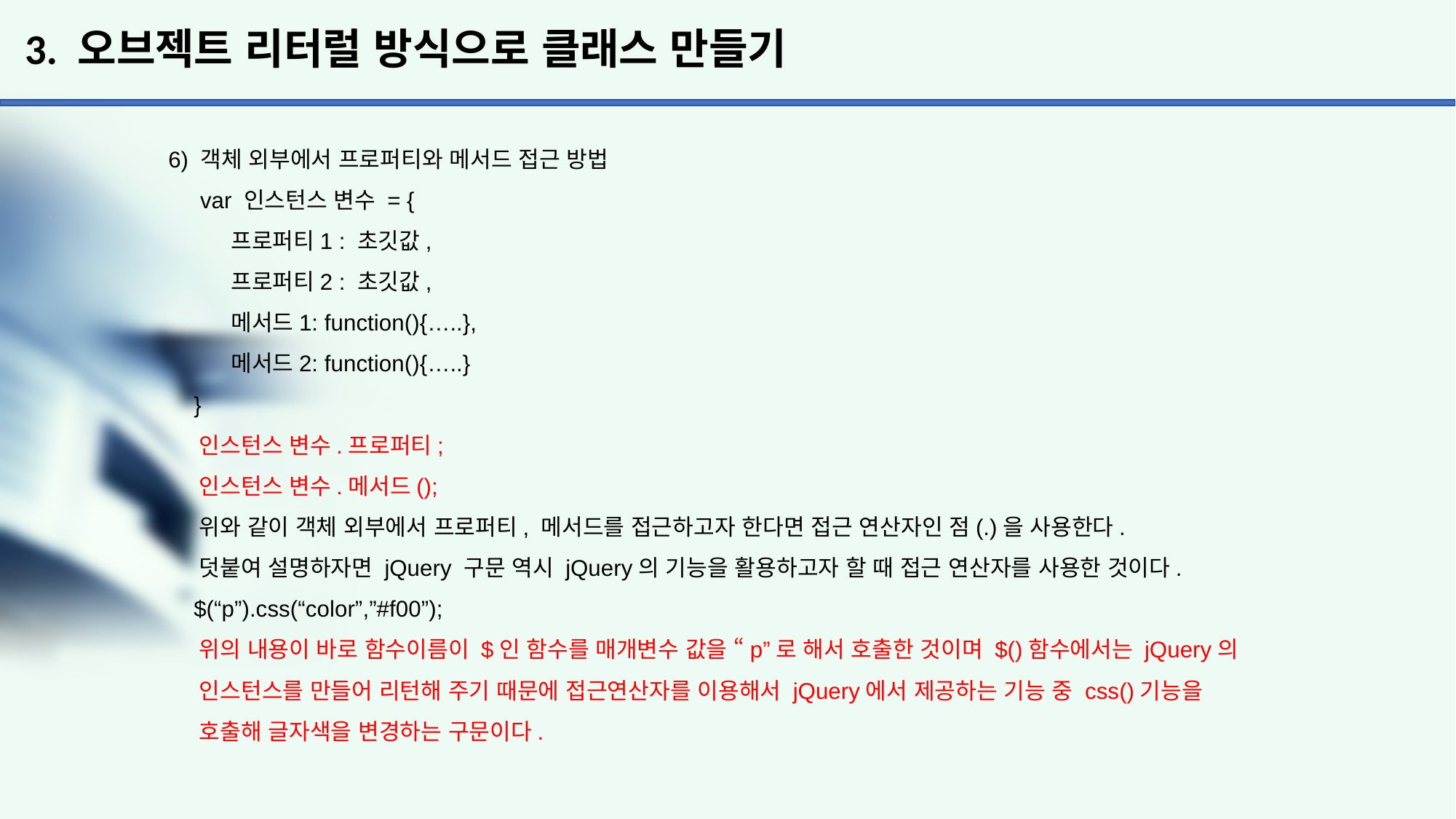

# 3. 오브젝트 리터럴 방식으로 클래스 만들기
      6) 객체 외부에서 프로퍼티와 메서드 접근 방법
           var 인스턴스 변수 = {
               프로퍼티1 : 초깃값,
               프로퍼티2 : 초깃값,
               메서드1: function(){…..},
               메서드2: function(){…..}
          }
          인스턴스 변수.프로퍼티;
          인스턴스 변수.메서드();
          위와 같이 객체 외부에서 프로퍼티, 메서드를 접근하고자 한다면 접근 연산자인 점(.)을 사용한다.
          덧붙여 설명하자면 jQuery 구문 역시 jQuery의 기능을 활용하고자 할 때 접근 연산자를 사용한 것이다.
          $(“p”).css(“color”,”#f00”);
          위의 내용이 바로 함수이름이 $인 함수를 매개변수 값을 “p”로 해서 호출한 것이며 $()함수에서는 jQuery의
          인스턴스를 만들어 리턴해 주기 때문에 접근연산자를 이용해서 jQuery에서 제공하는 기능 중 css()기능을
          호출해 글자색을 변경하는 구문이다.